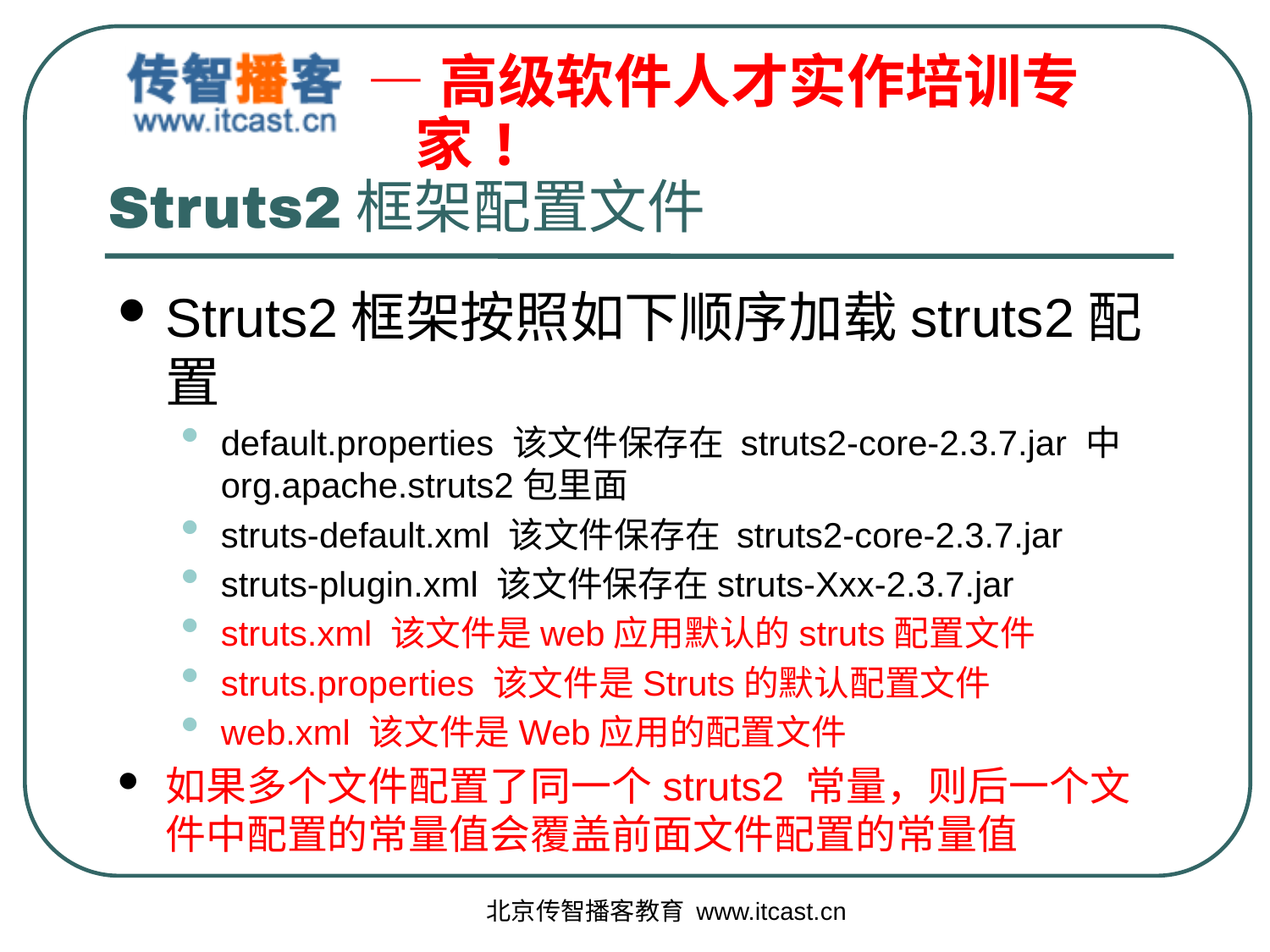

# Struts2框架配置文件
Struts2框架按照如下顺序加载struts2配置
default.properties 该文件保存在 struts2-core-2.3.7.jar 中 org.apache.struts2包里面
struts-default.xml 该文件保存在 struts2-core-2.3.7.jar
struts-plugin.xml 该文件保存在struts-Xxx-2.3.7.jar
struts.xml 该文件是web应用默认的struts配置文件
struts.properties 该文件是Struts的默认配置文件
web.xml 该文件是Web应用的配置文件
如果多个文件配置了同一个struts2 常量，则后一个文件中配置的常量值会覆盖前面文件配置的常量值
北京传智播客教育 www.itcast.cn